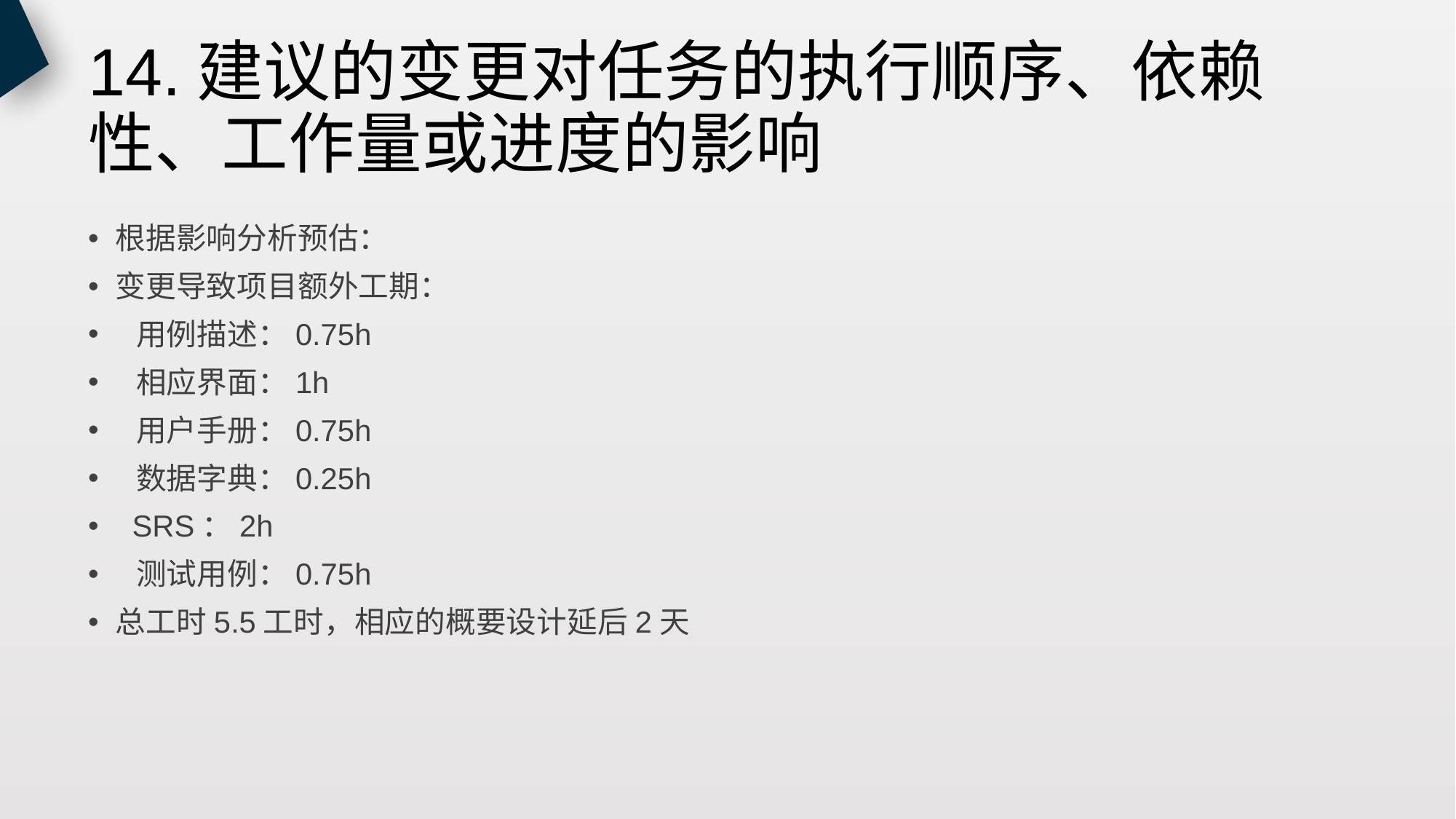

# 14.建议的变更对任务的执行顺序、依赖性、工作量或进度的影响
根据影响分析预估：
变更导致项目额外工期：
  用例描述：0.75h
  相应界面：1h
  用户手册：0.75h
  数据字典：0.25h
  SRS：2h
  测试用例：0.75h
总工时5.5工时，相应的概要设计延后2天